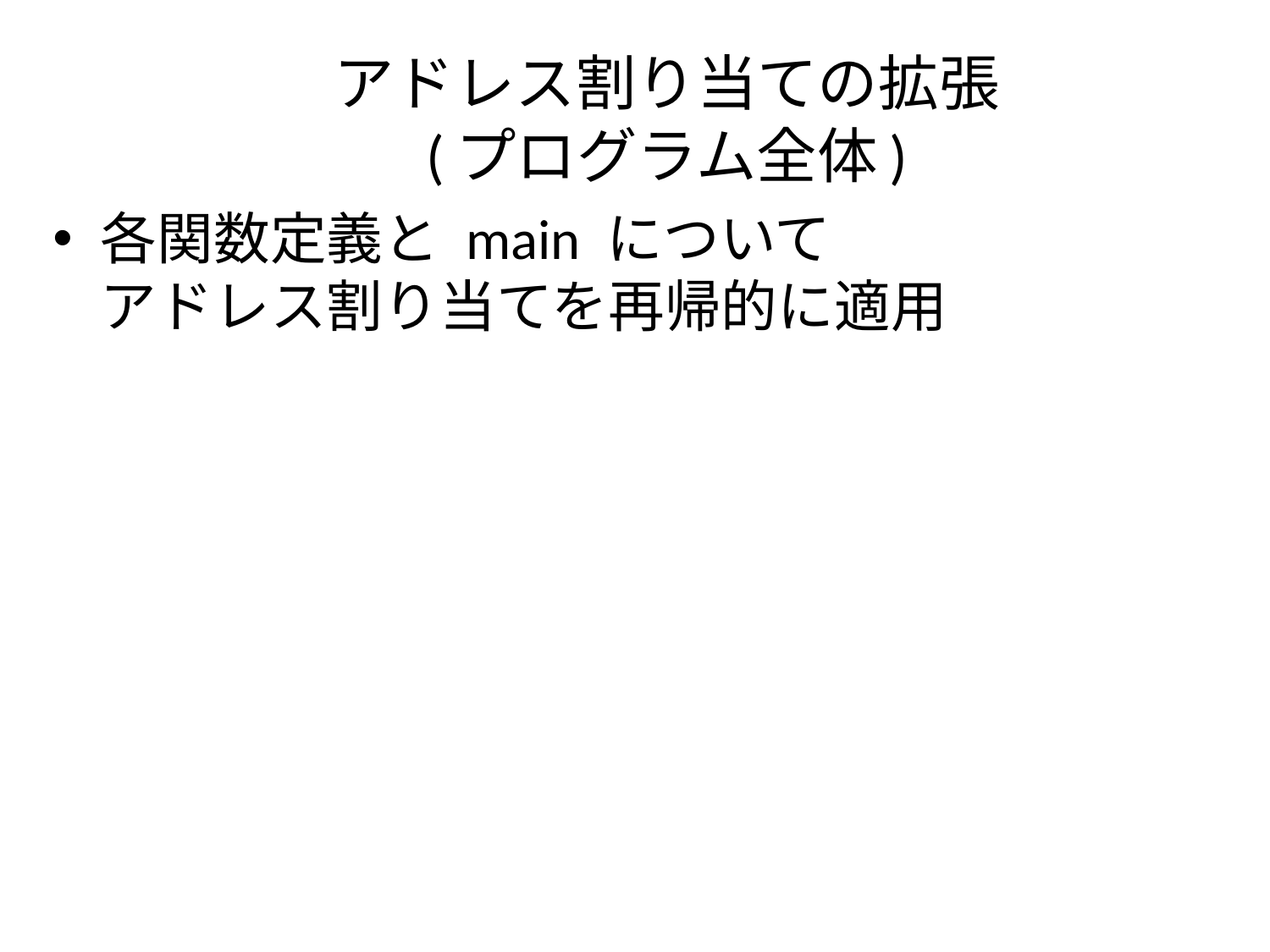

# アドレス割り当ての拡張 (プログラム全体)
各関数定義と main について
アドレス割り当てを再帰的に適用